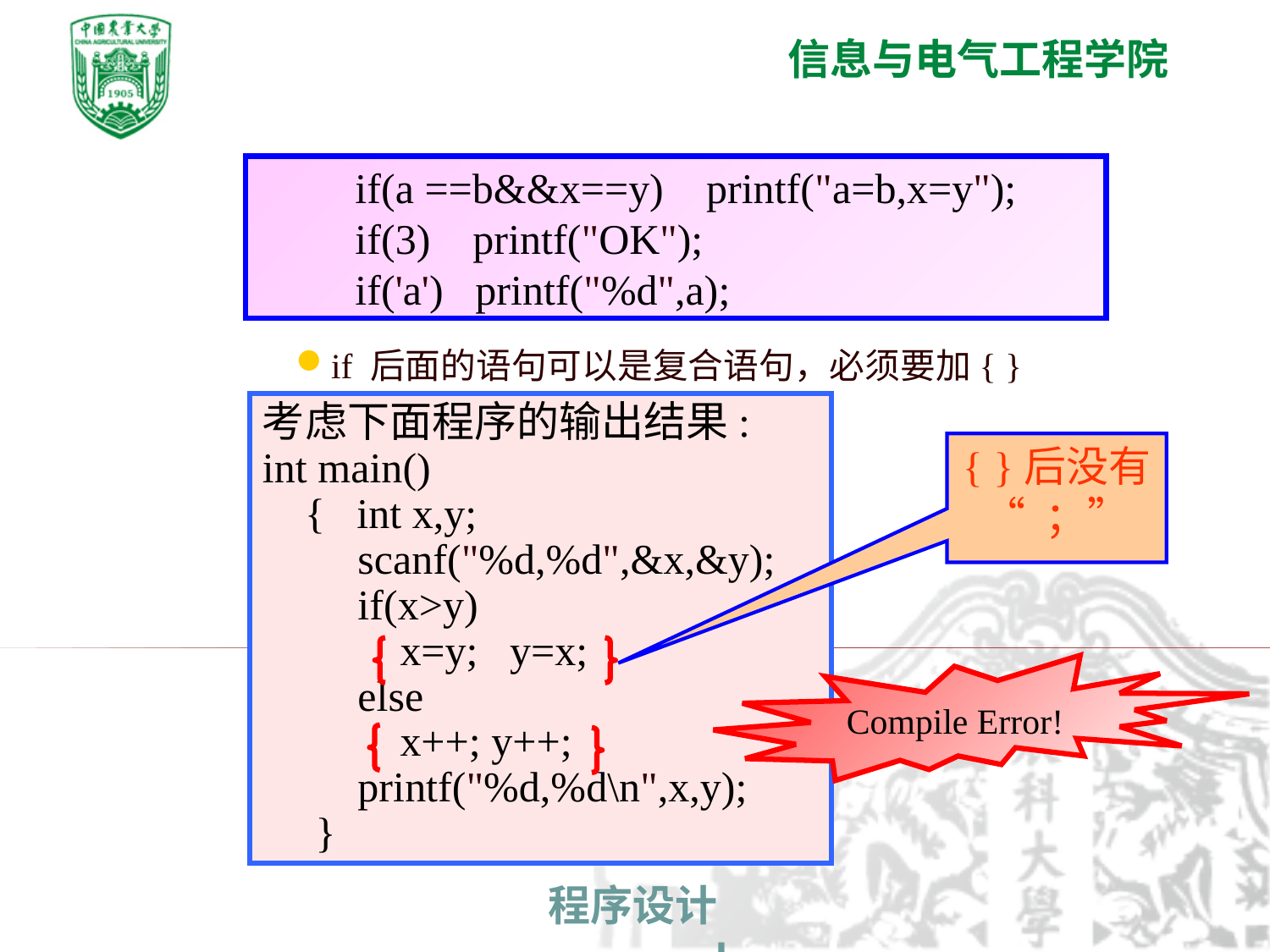

if(a ==b&&x==y)    printf("a=b,x=y");
        if(3)    printf("OK");
        if('a')   printf("%d",a);
if 后面的语句可以是复合语句，必须要加{ }
考虑下面程序的输出结果:
int main()
    {   int x,y;
         scanf("%d,%d",&x,&y);
         if(x>y)
             x=y;   y=x;
         else
             x++; y++;
         printf("%d,%d\n",x,y);
     }
{ }后没有“  ；”

Compile Error!